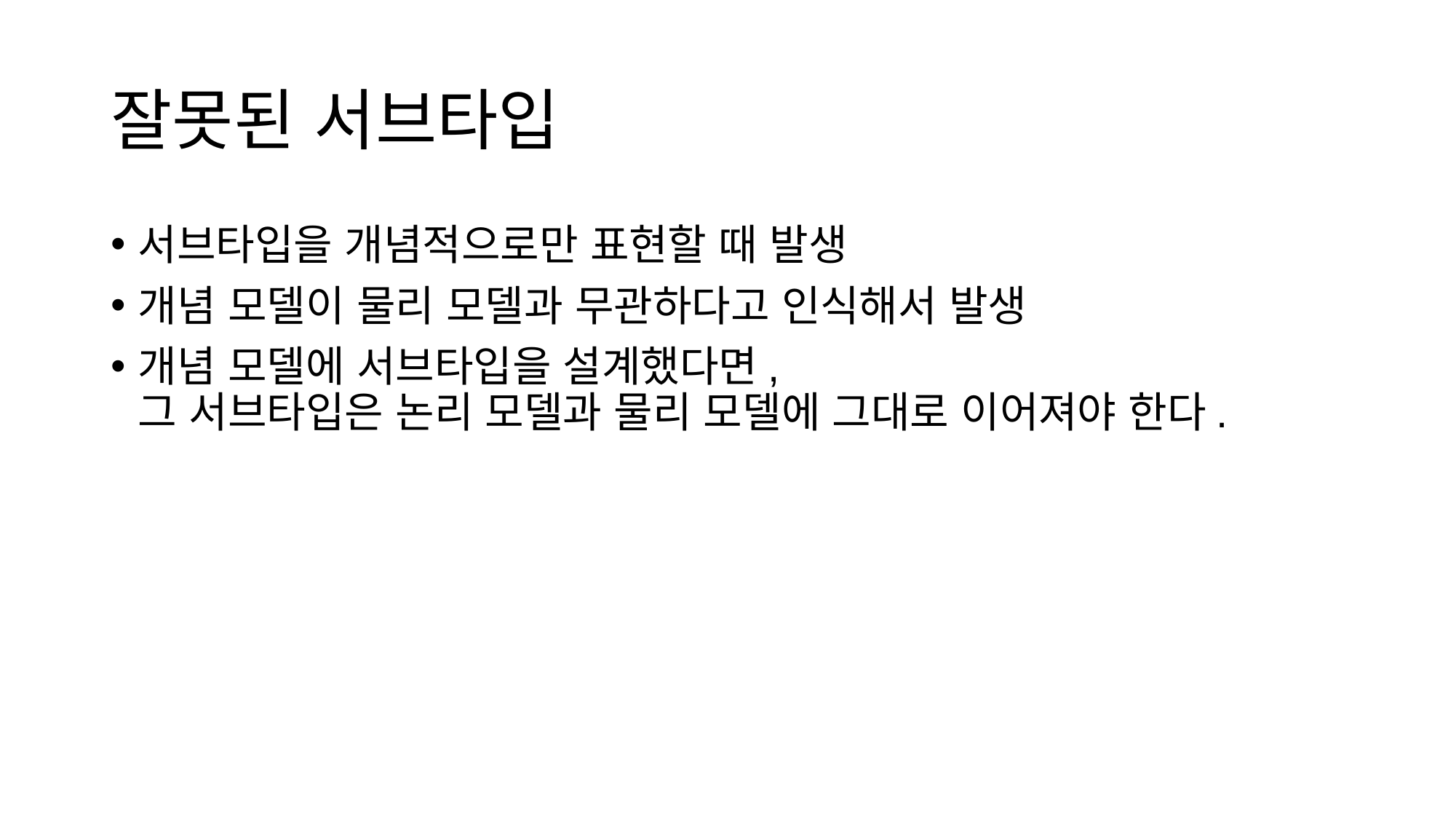

# 잘못된 서브타입
서브타입을 개념적으로만 표현할 때 발생
개념 모델이 물리 모델과 무관하다고 인식해서 발생
개념 모델에 서브타입을 설계했다면,
그 서브타입은 논리 모델과 물리 모델에 그대로 이어져야 한다.